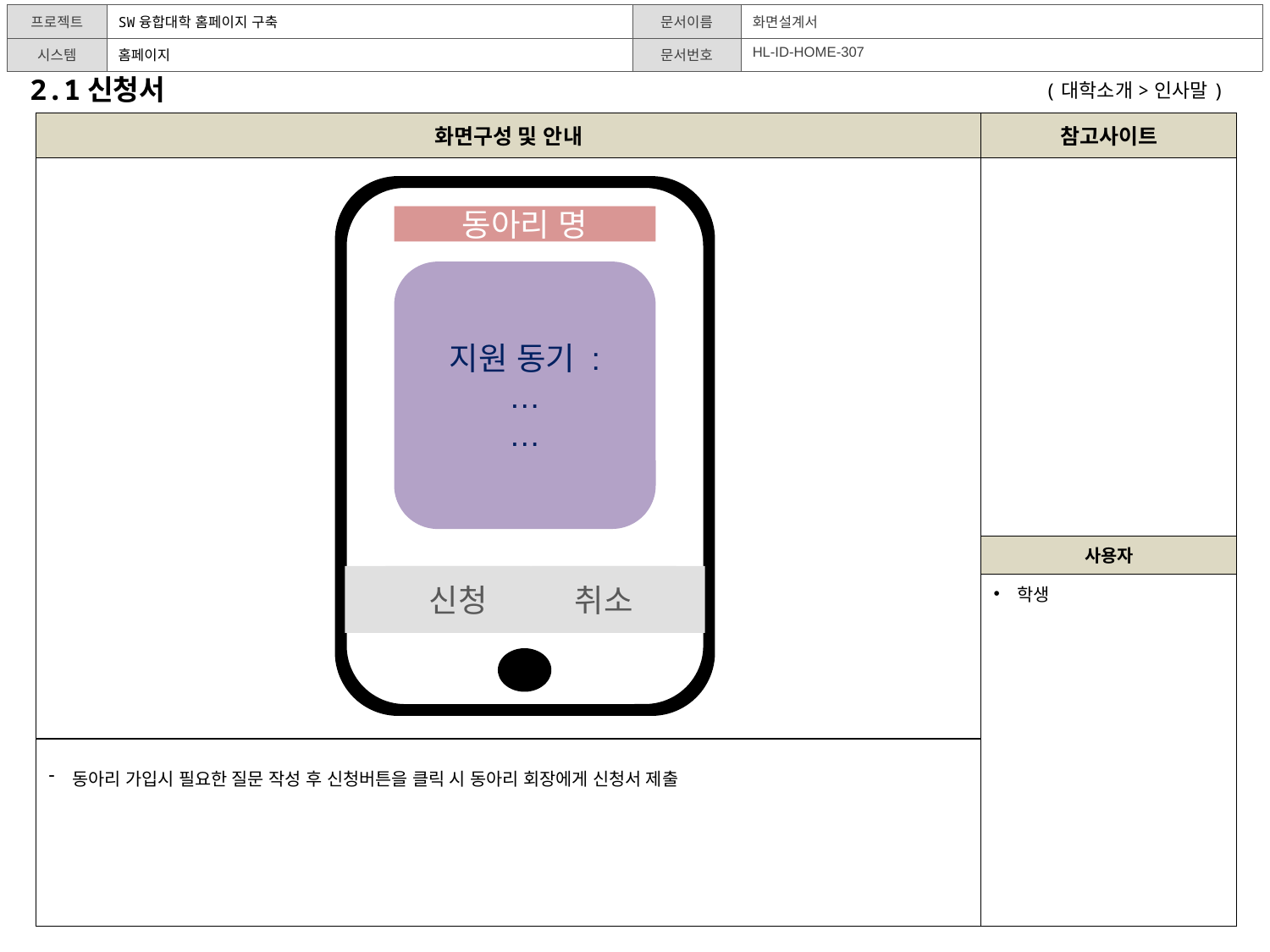

2.1신청서
(대학소개>인사말)
| 화면구성 및 안내 | 참고사이트 |
| --- | --- |
|  |  |
|  | 사용자 |
|  | 학생 |
| 동아리 가입시 필요한 질문 작성 후 신청버튼을 클릭 시 동아리 회장에게 신청서 제출 |  |

동아리 명
지원 동기 :
…
…

취소
신청